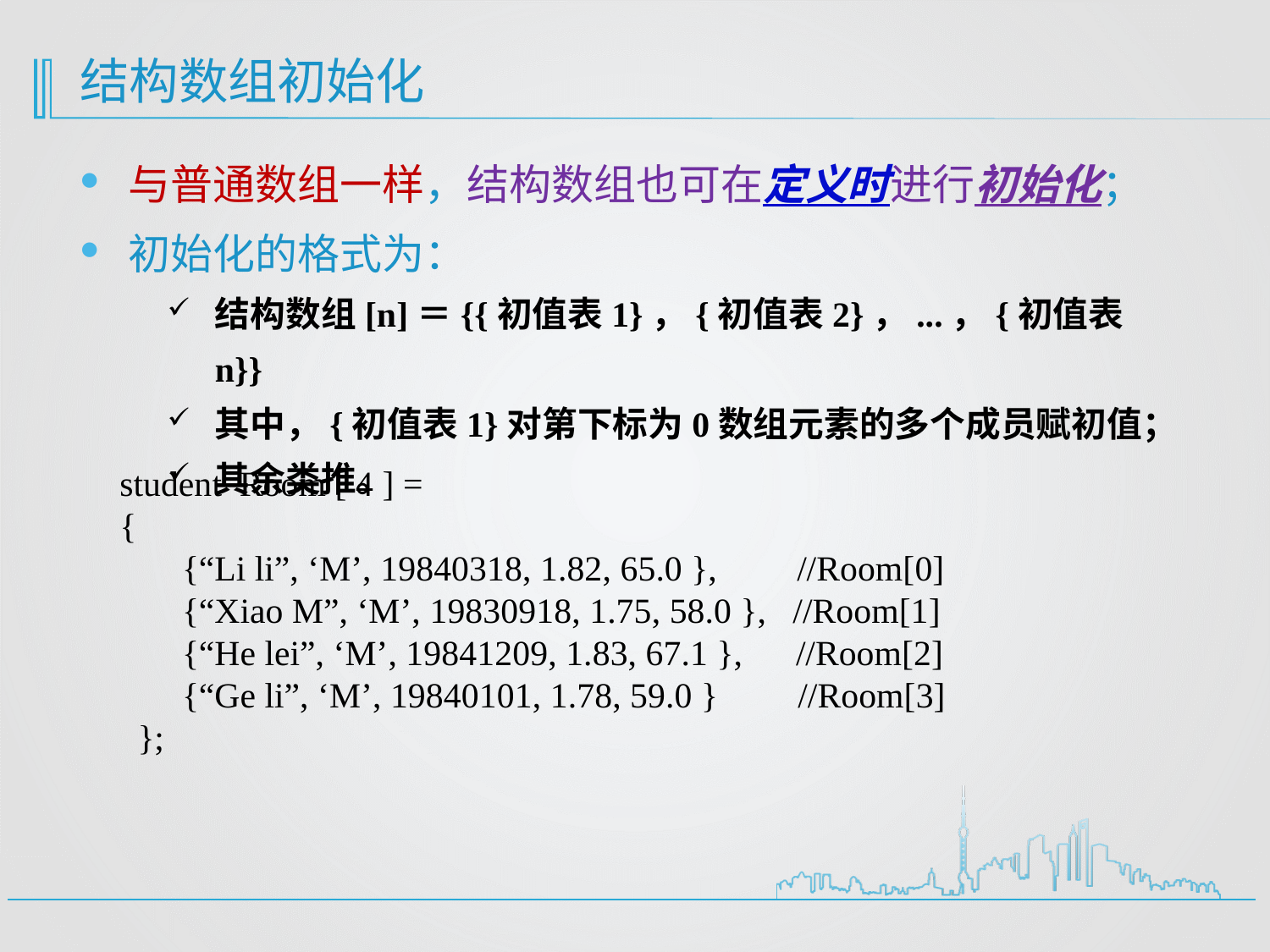

# 结构数组初始化
与普通数组一样，结构数组也可在定义时进行初始化；
初始化的格式为：
结构数组[n]＝{{初值表1}，{初值表2}，...，{初值表n}}
其中，{初值表1}对第下标为0数组元素的多个成员赋初值；
其余类推。

student  Room [ 4 ] =
{
       {“Li li”, ‘M’, 19840318, 1.82, 65.0 },         //Room[0]
       {“Xiao M”, ‘M’, 19830918, 1.75, 58.0 },   //Room[1]
       {“He lei”, ‘M’, 19841209, 1.83, 67.1 },      //Room[2]
       {“Ge li”, ‘M’, 19840101, 1.78, 59.0 }         //Room[3]
  };